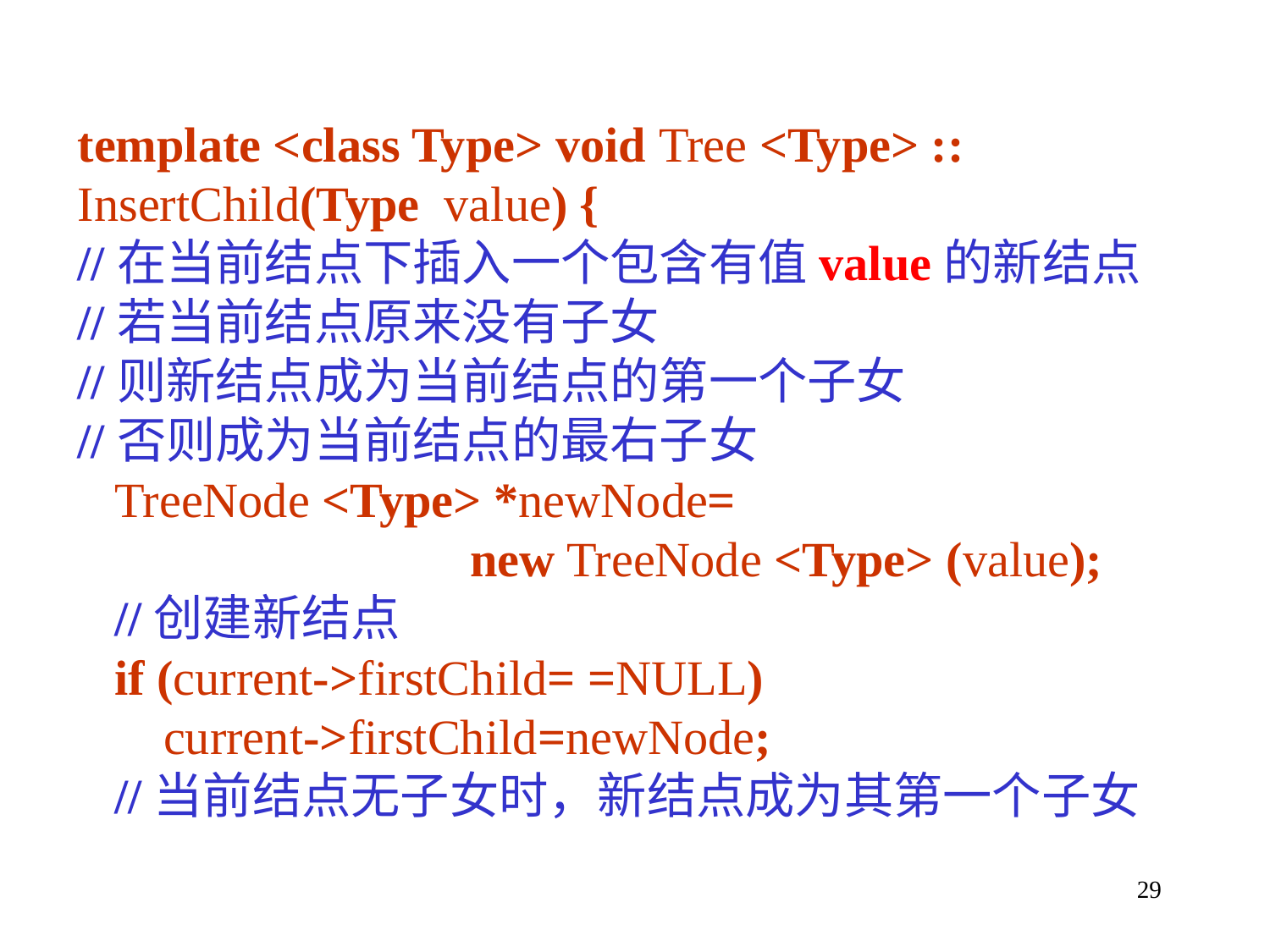

template <class Type> void Tree <Type> ::
InsertChild(Type  value) {
//在当前结点下插入一个包含有值value的新结点
//若当前结点原来没有子女
//则新结点成为当前结点的第一个子女
//否则成为当前结点的最右子女
   TreeNode <Type> *newNode=
                                new TreeNode <Type> (value);
   //创建新结点
   if (current->firstChild= =NULL)
       current->firstChild=newNode;
   //当前结点无子女时，新结点成为其第一个子女
29